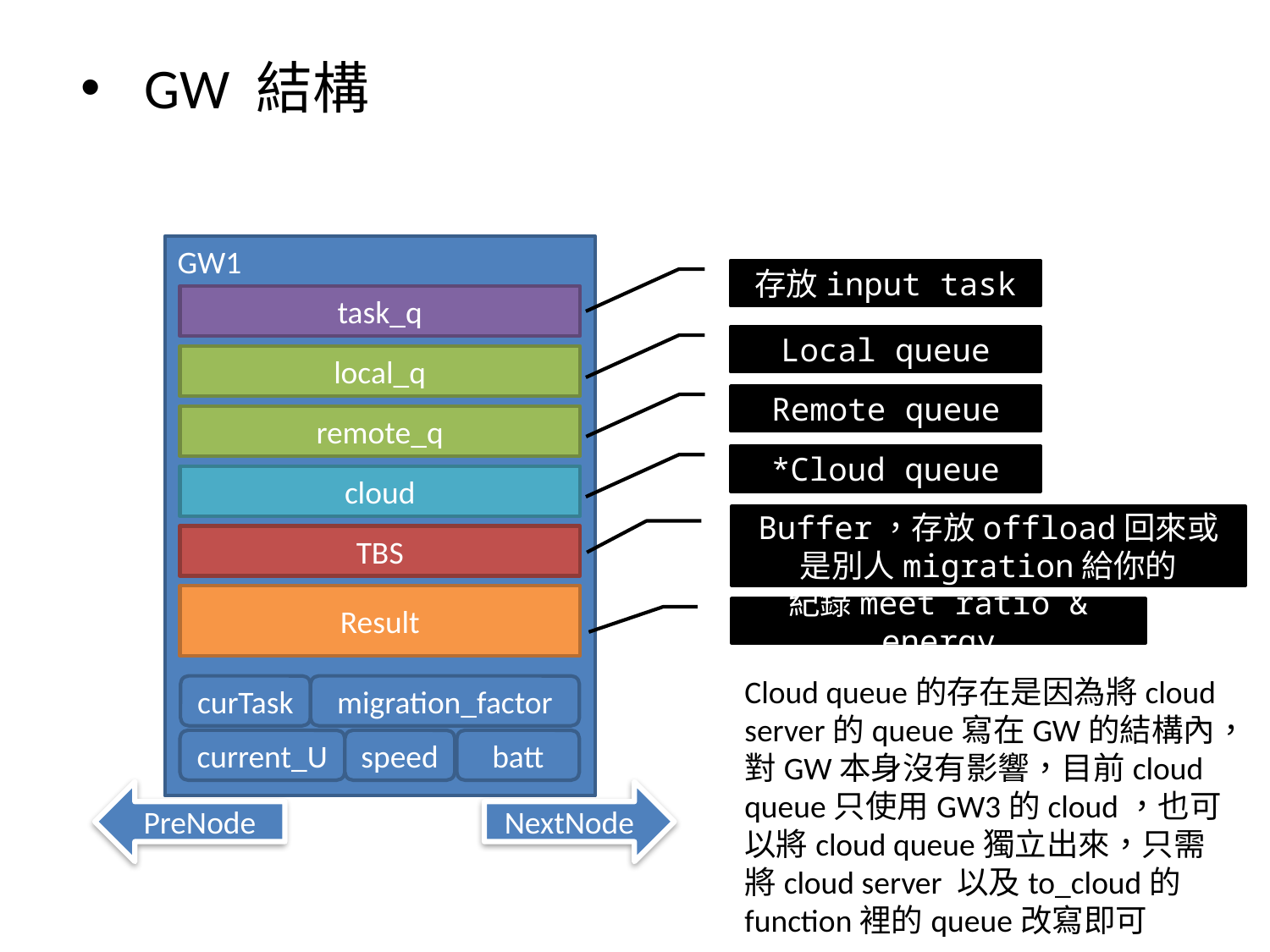

GW 結構
GW1
存放input task
task_q
Local queue
local_q
Remote queue
remote_q
*Cloud queue
cloud
Buffer，存放offload回來或是別人migration給你的
TBS
Result
紀錄meet ratio & energy
Cloud queue的存在是因為將cloud server的queue寫在GW的結構內，對GW本身沒有影響，目前cloud queue只使用GW3的cloud，也可以將cloud queue獨立出來，只需將cloud server 以及to_cloud的function裡的queue改寫即可
curTask
migration_factor
current_U
speed
batt
PreNode
NextNode